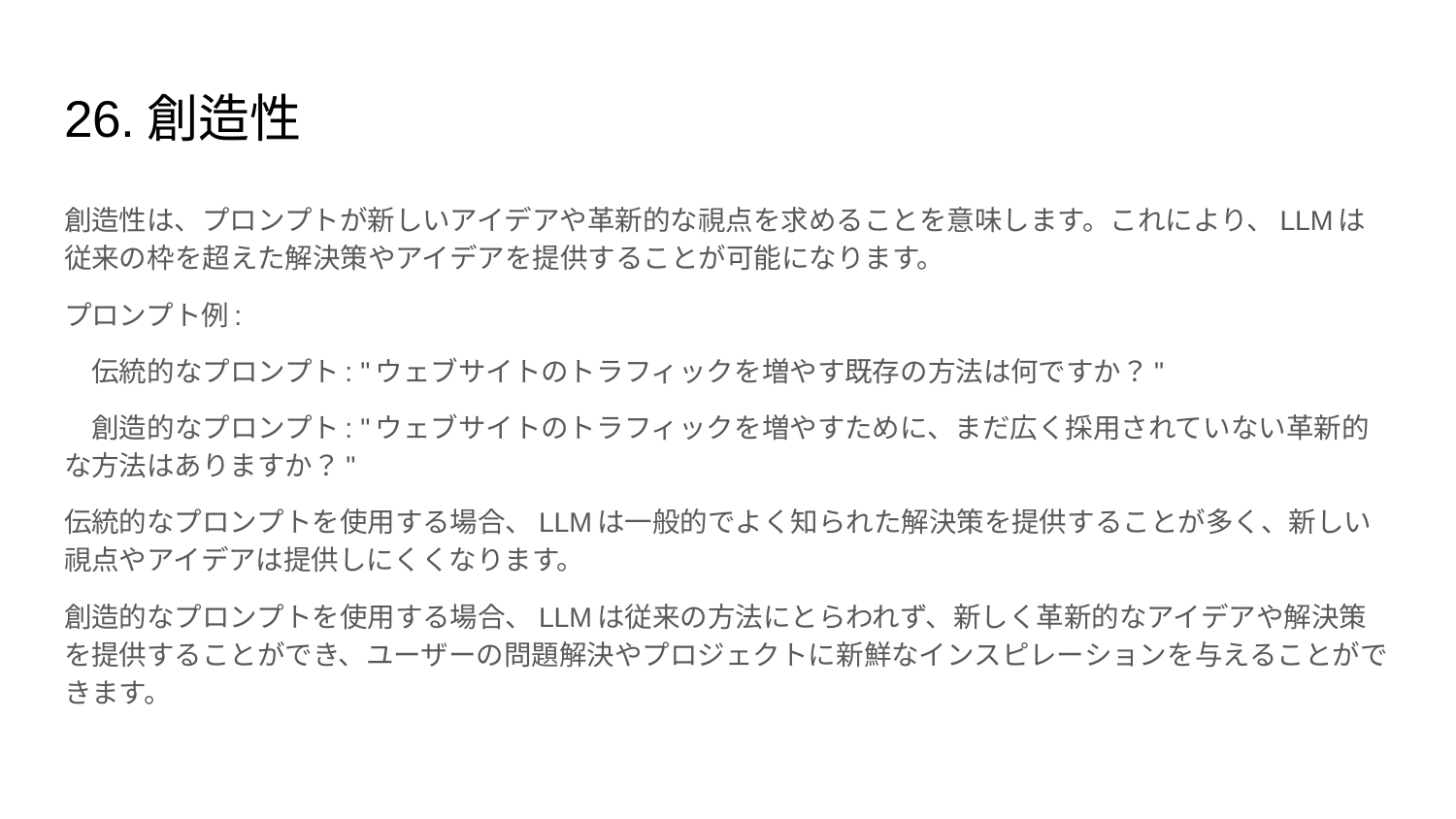

# 26.創造性
創造性は、プロンプトが新しいアイデアや革新的な視点を求めることを意味します。これにより、LLMは従来の枠を超えた解決策やアイデアを提供することが可能になります。
プロンプト例:
　伝統的なプロンプト: "ウェブサイトのトラフィックを増やす既存の方法は何ですか？"
　創造的なプロンプト: "ウェブサイトのトラフィックを増やすために、まだ広く採用されていない革新的な方法はありますか？"
伝統的なプロンプトを使用する場合、LLMは一般的でよく知られた解決策を提供することが多く、新しい視点やアイデアは提供しにくくなります。
創造的なプロンプトを使用する場合、LLMは従来の方法にとらわれず、新しく革新的なアイデアや解決策を提供することができ、ユーザーの問題解決やプロジェクトに新鮮なインスピレーションを与えることができます。